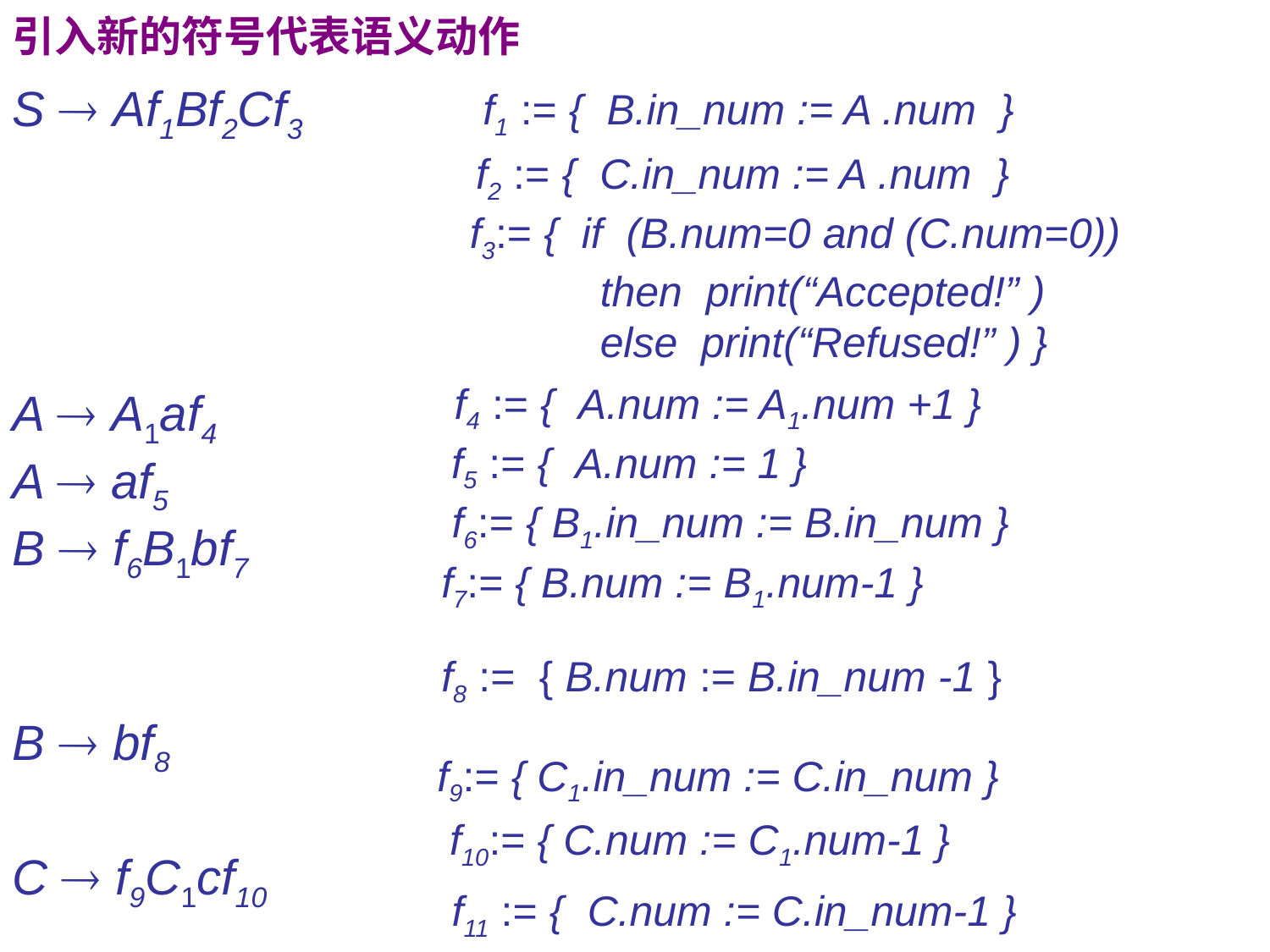

引入新的符号代表语义动作

S → Af1Bf2Cf3

A → A1af4
A → af5
B → f6B1bf7

B → bf8

C → f9C1cf10

C → cf11
f1 := {  B.in_num := A .num  }
f2 := {  C.in_num := A .num  }
f3:= {  if  (B.num=0 and (C.num=0))
           then  print(“Accepted!” )
           else  print(“Refused!” ) }
f4 := {  A.num := A1.num +1 }
f5 := {  A.num := 1 }
f6:= { B1.in_num := B.in_num }
f7:= { B.num := B1.num-1 }
f8 :=  { B.num := B.in_num -1 }
f9:= { C1.in_num := C.in_num }
f10:= { C.num := C1.num-1 }
f11 := {  C.num := C.in_num-1 }